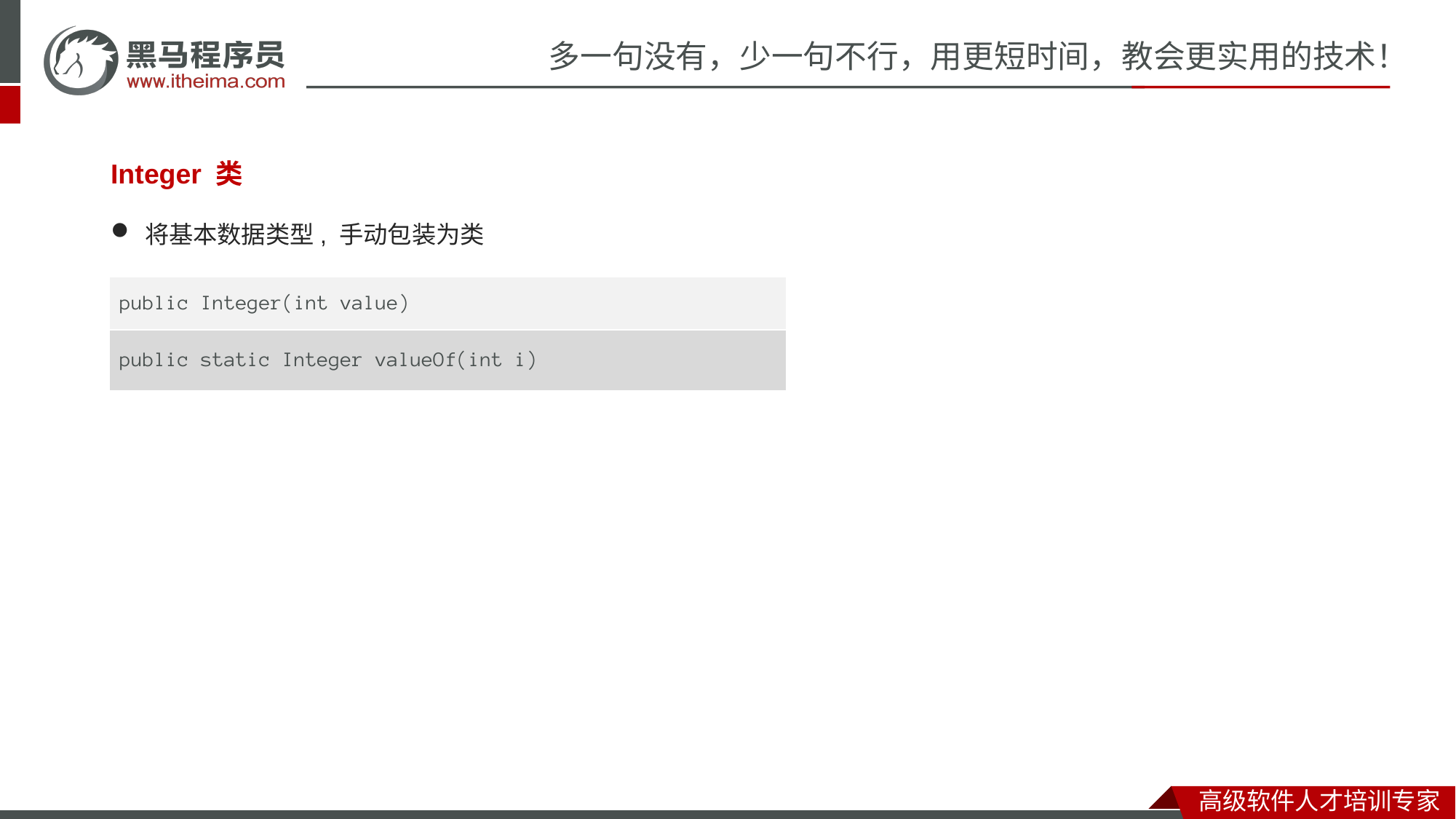

Integer 类
将基本数据类型, 手动包装为类
| public Integer(int value) |
| --- |
| public static Integer valueOf(int i) |